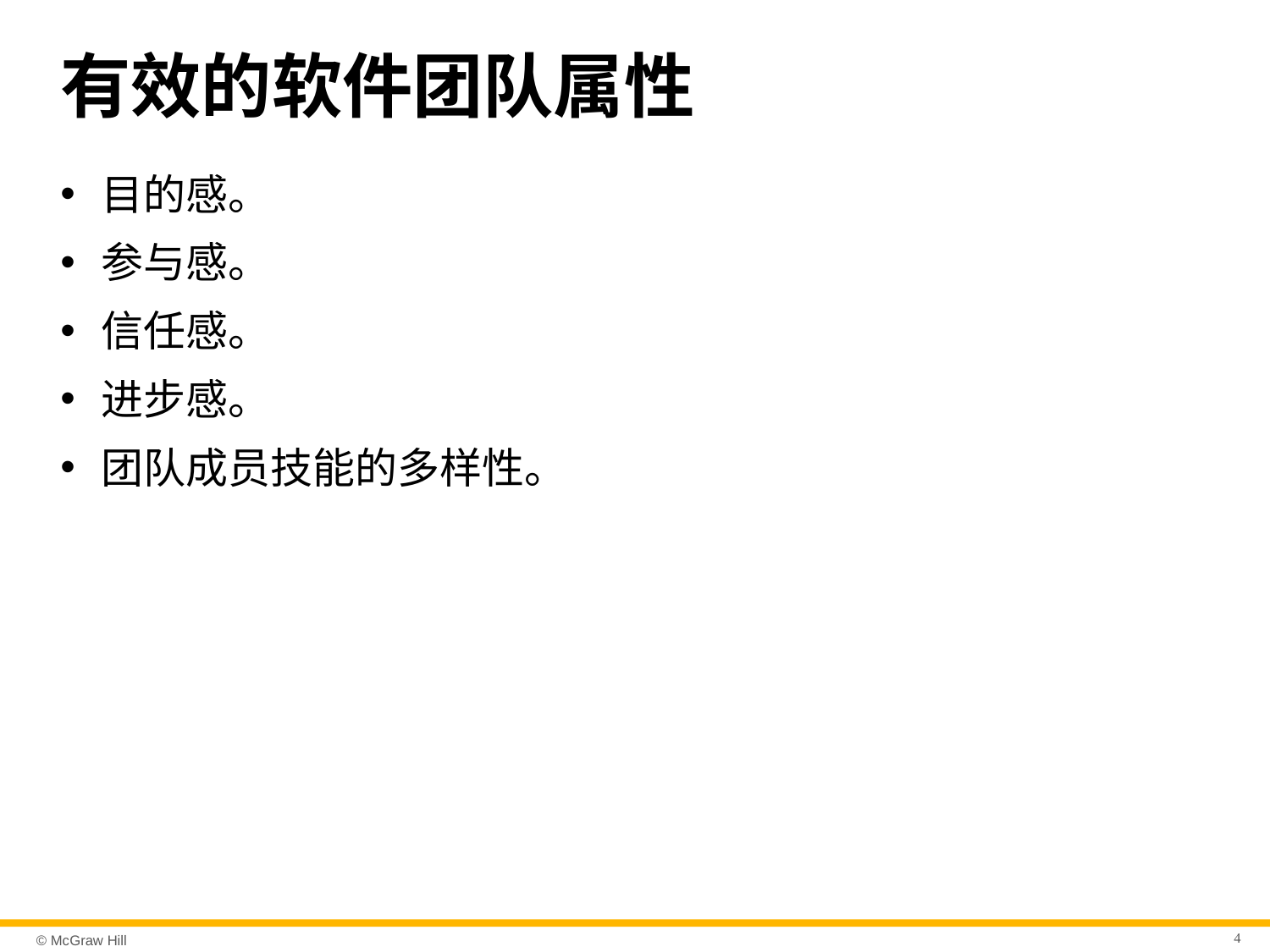

# 有效的软件团队属性
目的感。
参与感。
信任感。
进步感。
团队成员技能的多样性。
4